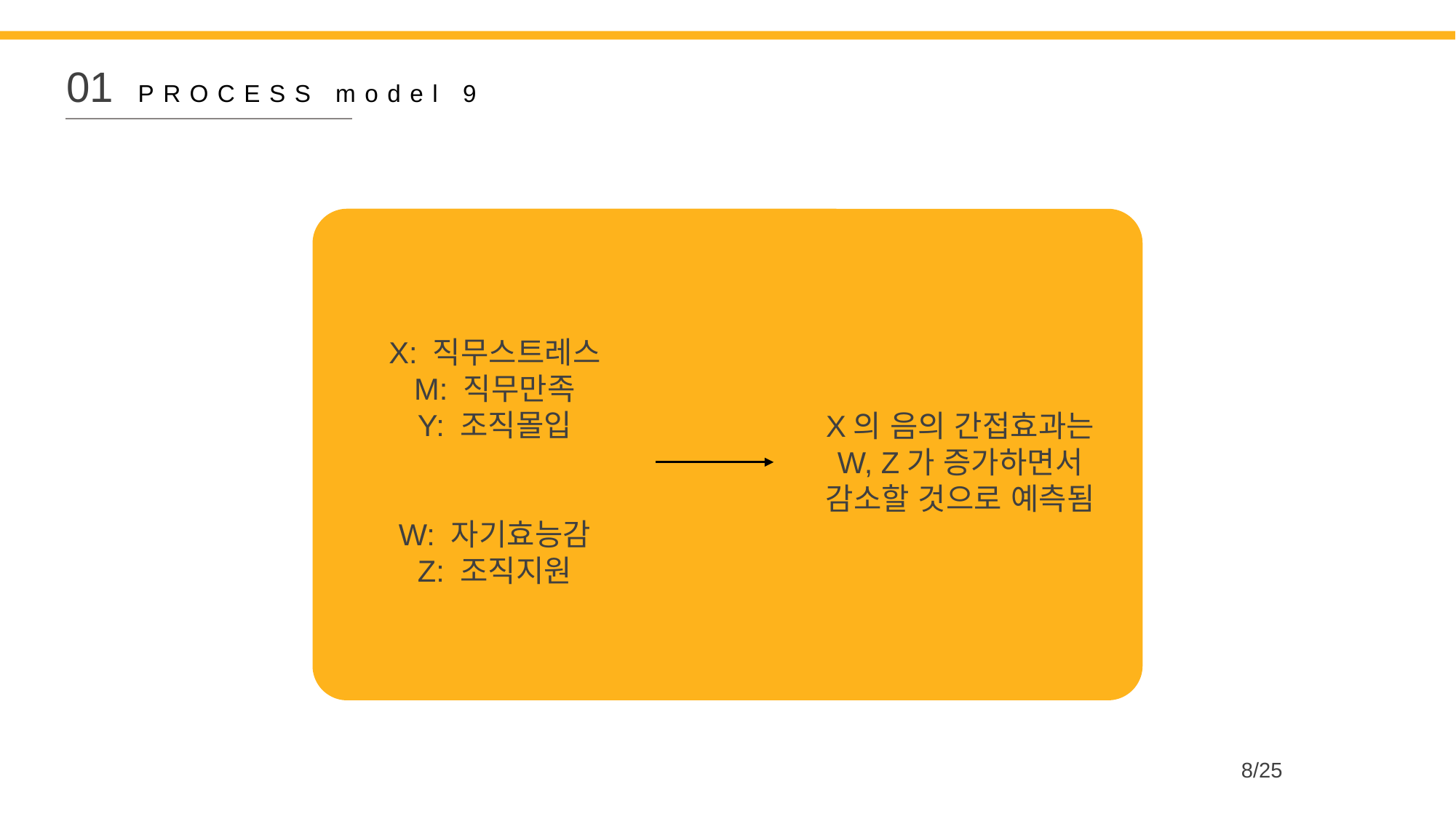

01
PROCESS model 9

X: 직무스트레스
M: 직무만족
Y: 조직몰입

W: 자기효능감
Z: 조직지원
X의 음의 간접효과는 W, Z가 증가하면서 감소할 것으로 예측됨
8/25